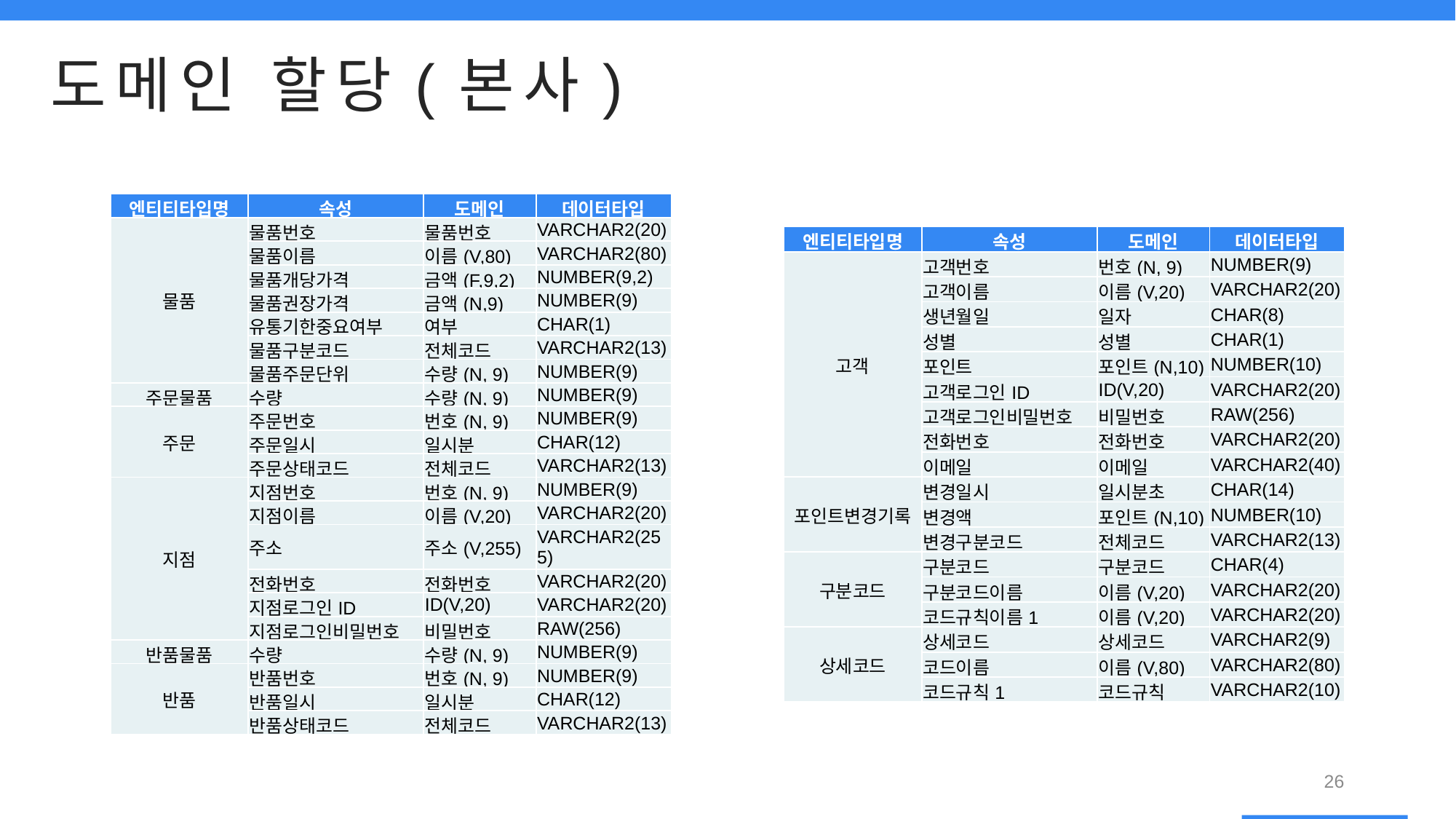

도메인 할당(본사)
| 엔티티타입명 | 속성 | 도메인 | 데이터타입 |
| --- | --- | --- | --- |
| 물품 | 물품번호 | 물품번호 | VARCHAR2(20) |
|  | 물품이름 | 이름(V,80) | VARCHAR2(80) |
|  | 물품개당가격 | 금액(F,9,2) | NUMBER(9,2) |
|  | 물품권장가격 | 금액(N,9) | NUMBER(9) |
|  | 유통기한중요여부 | 여부 | CHAR(1) |
|  | 물품구분코드 | 전체코드 | VARCHAR2(13) |
|  | 물품주문단위 | 수량(N, 9) | NUMBER(9) |
| 주문물품 | 수량 | 수량(N, 9) | NUMBER(9) |
| 주문 | 주문번호 | 번호(N, 9) | NUMBER(9) |
|  | 주문일시 | 일시분 | CHAR(12) |
|  | 주문상태코드 | 전체코드 | VARCHAR2(13) |
| 지점 | 지점번호 | 번호(N, 9) | NUMBER(9) |
|  | 지점이름 | 이름(V,20) | VARCHAR2(20) |
|  | 주소 | 주소(V,255) | VARCHAR2(255) |
|  | 전화번호 | 전화번호 | VARCHAR2(20) |
|  | 지점로그인ID | ID(V,20) | VARCHAR2(20) |
|  | 지점로그인비밀번호 | 비밀번호 | RAW(256) |
| 반품물품 | 수량 | 수량(N, 9) | NUMBER(9) |
| 반품 | 반품번호 | 번호(N, 9) | NUMBER(9) |
|  | 반품일시 | 일시분 | CHAR(12) |
|  | 반품상태코드 | 전체코드 | VARCHAR2(13) |
| 엔티티타입명 | 속성 | 도메인 | 데이터타입 |
| --- | --- | --- | --- |
| 고객 | 고객번호 | 번호(N, 9) | NUMBER(9) |
|  | 고객이름 | 이름(V,20) | VARCHAR2(20) |
|  | 생년월일 | 일자 | CHAR(8) |
|  | 성별 | 성별 | CHAR(1) |
|  | 포인트 | 포인트(N,10) | NUMBER(10) |
|  | 고객로그인ID | ID(V,20) | VARCHAR2(20) |
|  | 고객로그인비밀번호 | 비밀번호 | RAW(256) |
|  | 전화번호 | 전화번호 | VARCHAR2(20) |
|  | 이메일 | 이메일 | VARCHAR2(40) |
| 포인트변경기록 | 변경일시 | 일시분초 | CHAR(14) |
|  | 변경액 | 포인트(N,10) | NUMBER(10) |
|  | 변경구분코드 | 전체코드 | VARCHAR2(13) |
| 구분코드 | 구분코드 | 구분코드 | CHAR(4) |
|  | 구분코드이름 | 이름(V,20) | VARCHAR2(20) |
|  | 코드규칙이름1 | 이름(V,20) | VARCHAR2(20) |
| 상세코드 | 상세코드 | 상세코드 | VARCHAR2(9) |
|  | 코드이름 | 이름(V,80) | VARCHAR2(80) |
|  | 코드규칙1 | 코드규칙 | VARCHAR2(10) |
26